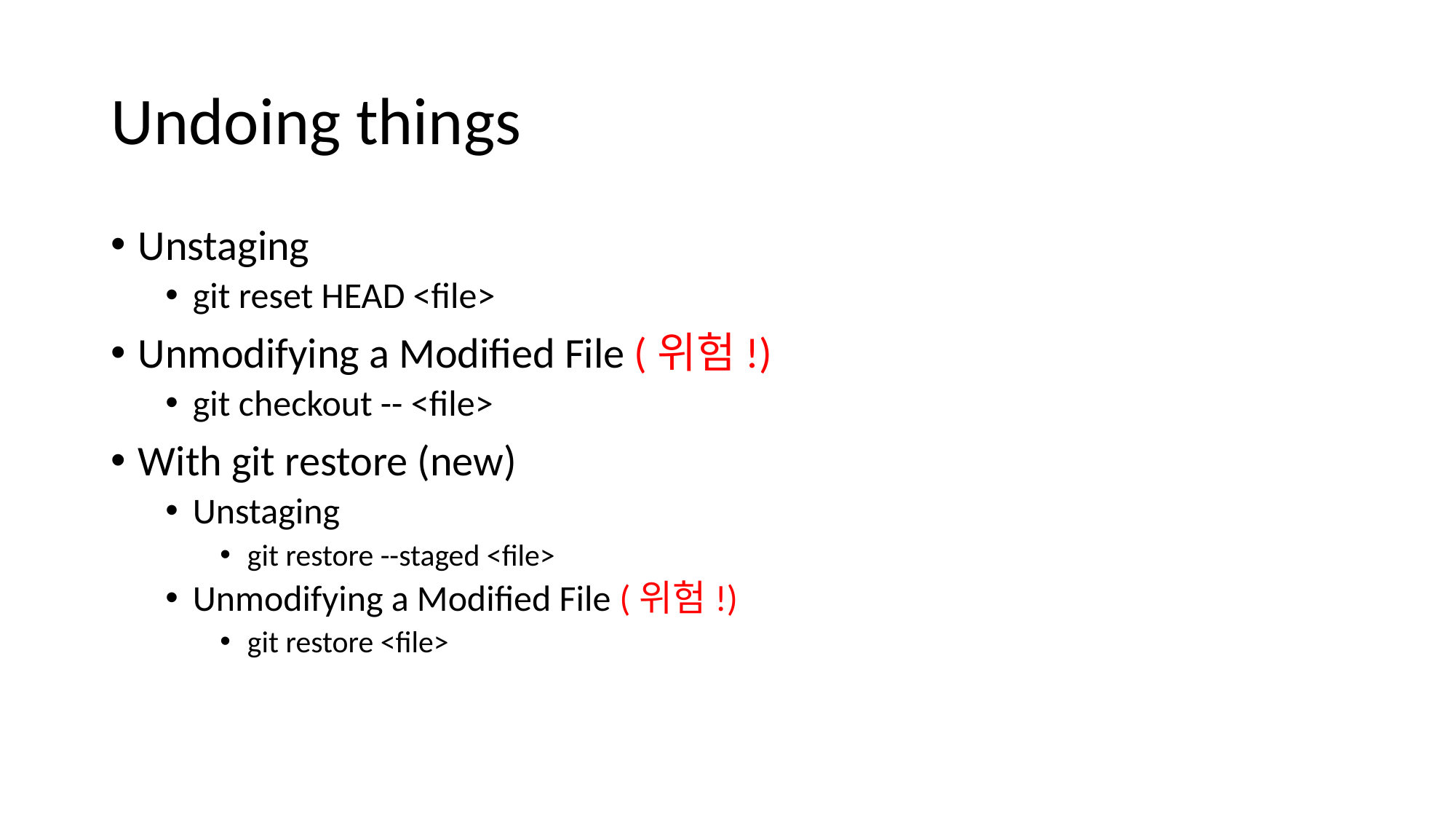

# Undoing things
Unstaging
git reset HEAD <file>
Unmodifying a Modified File (위험!)
git checkout -- <file>
With git restore (new)
Unstaging
git restore --staged <file>
Unmodifying a Modified File (위험!)
git restore <file>